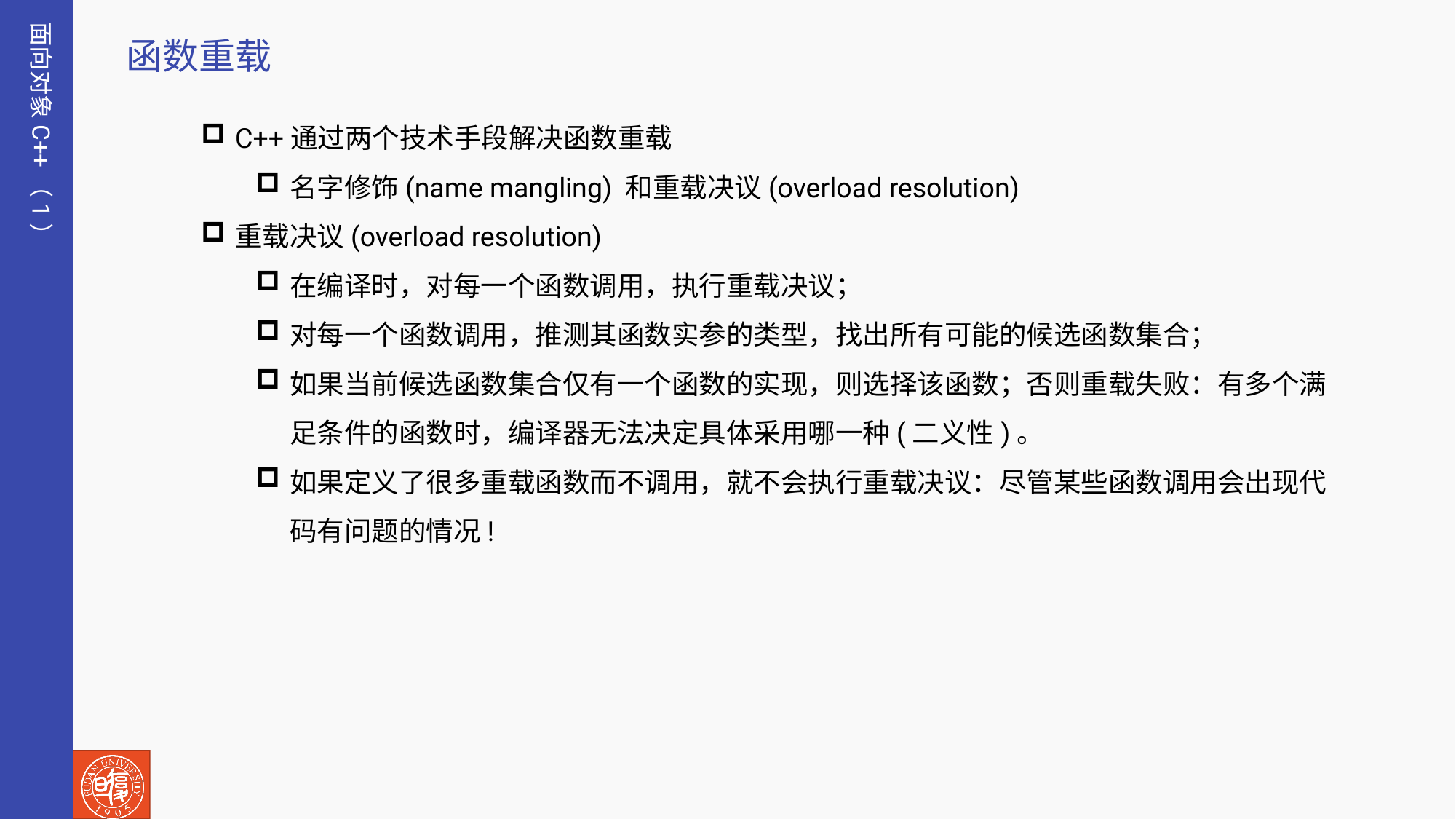

面向对象C++（1）
函数重载
C++通过两个技术手段解决函数重载
名字修饰(name mangling) 和重载决议(overload resolution)
重载决议(overload resolution)
在编译时，对每一个函数调用，执行重载决议；
对每一个函数调用，推测其函数实参的类型，找出所有可能的候选函数集合；
如果当前候选函数集合仅有一个函数的实现，则选择该函数；否则重载失败：有多个满足条件的函数时，编译器无法决定具体采用哪一种(二义性)。
如果定义了很多重载函数而不调用，就不会执行重载决议：尽管某些函数调用会出现代码有问题的情况!